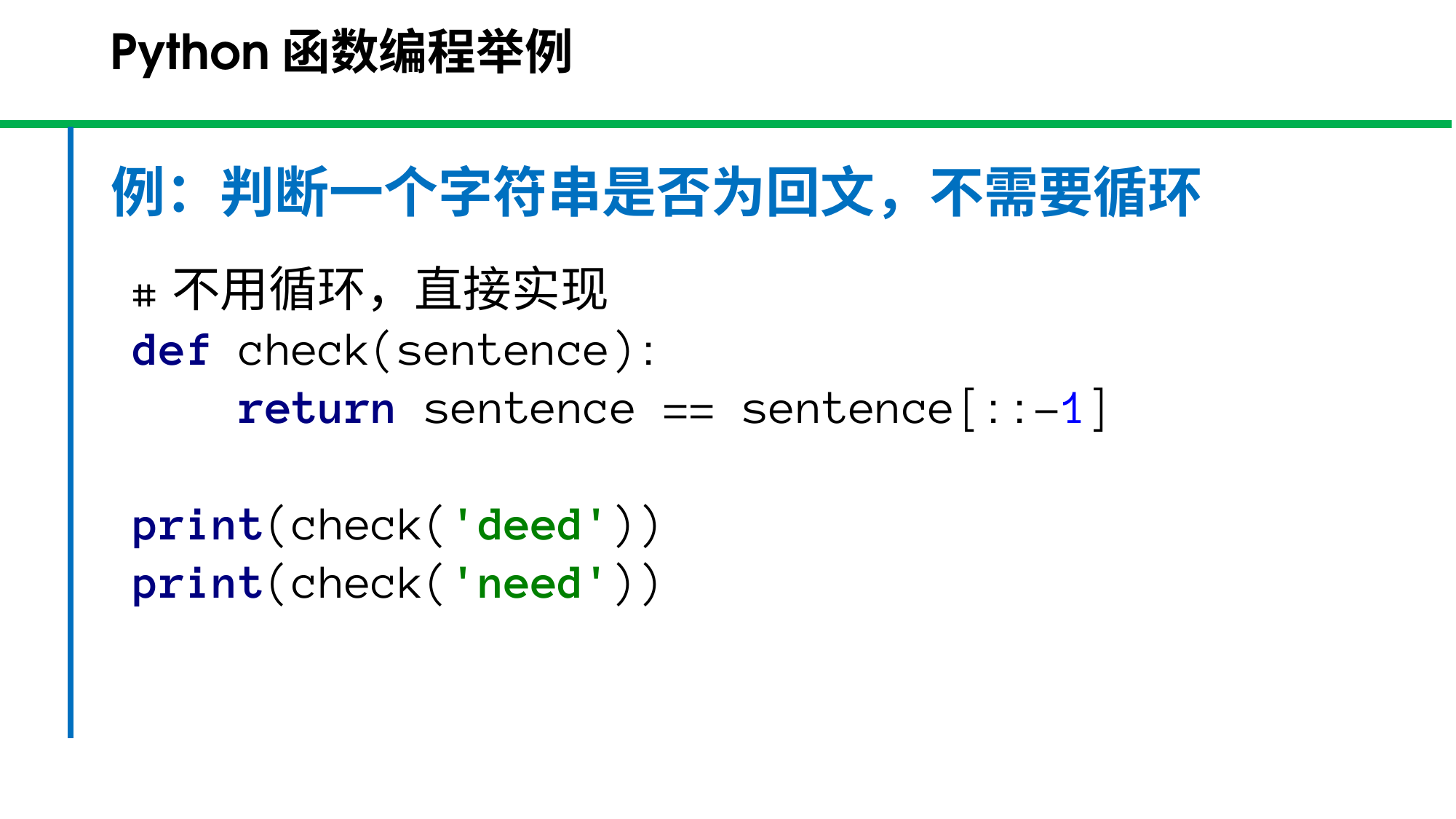

Python函数编程举例
# 例：判断一个字符串是否为回文，不需要循环
#不用循环，直接实现
def check(sentence):
    return sentence == sentence[::-1]
print(check('deed'))
print(check('need'))